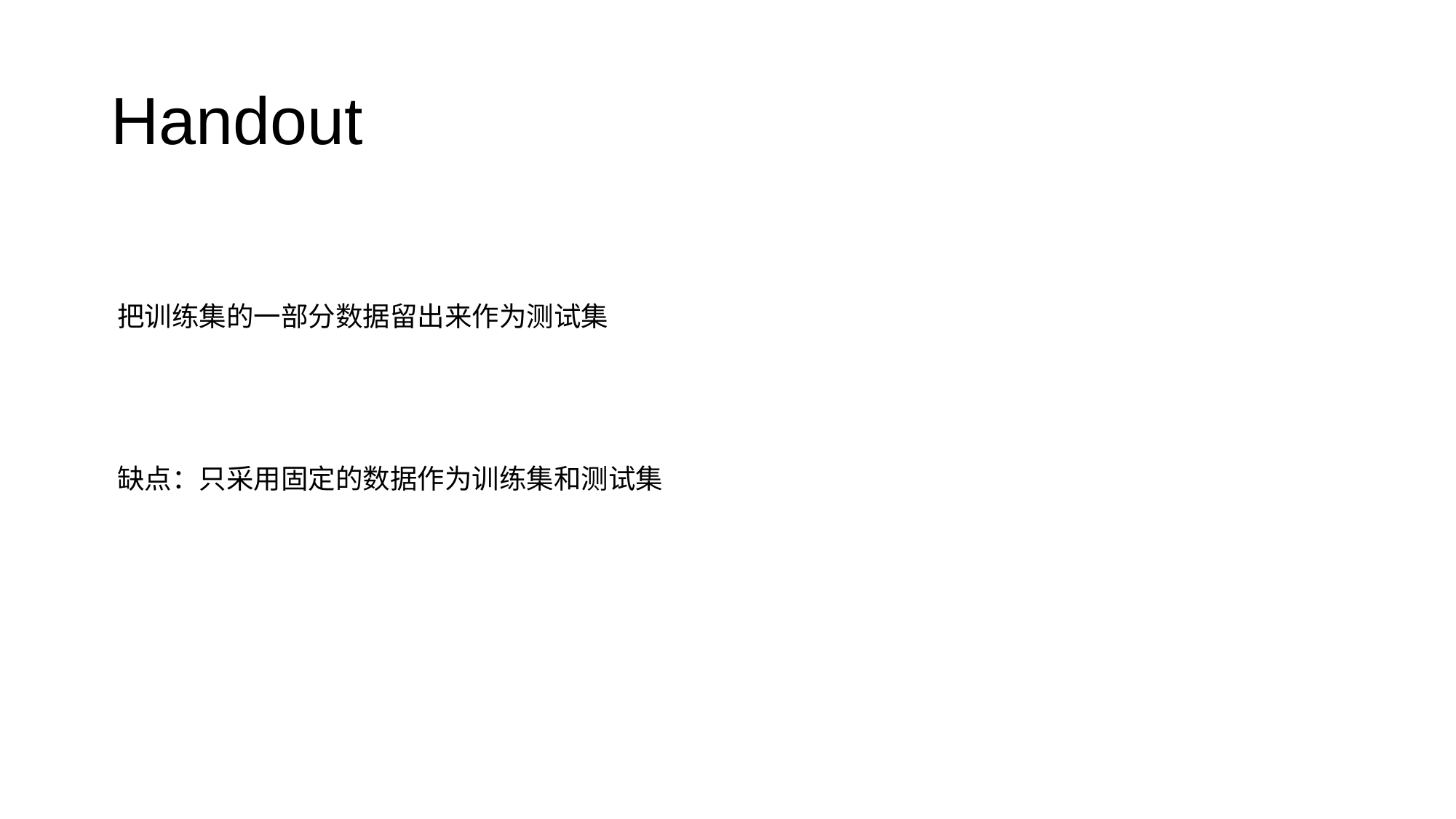

# Handout
把训练集的一部分数据留出来作为测试集
缺点：只采用固定的数据作为训练集和测试集